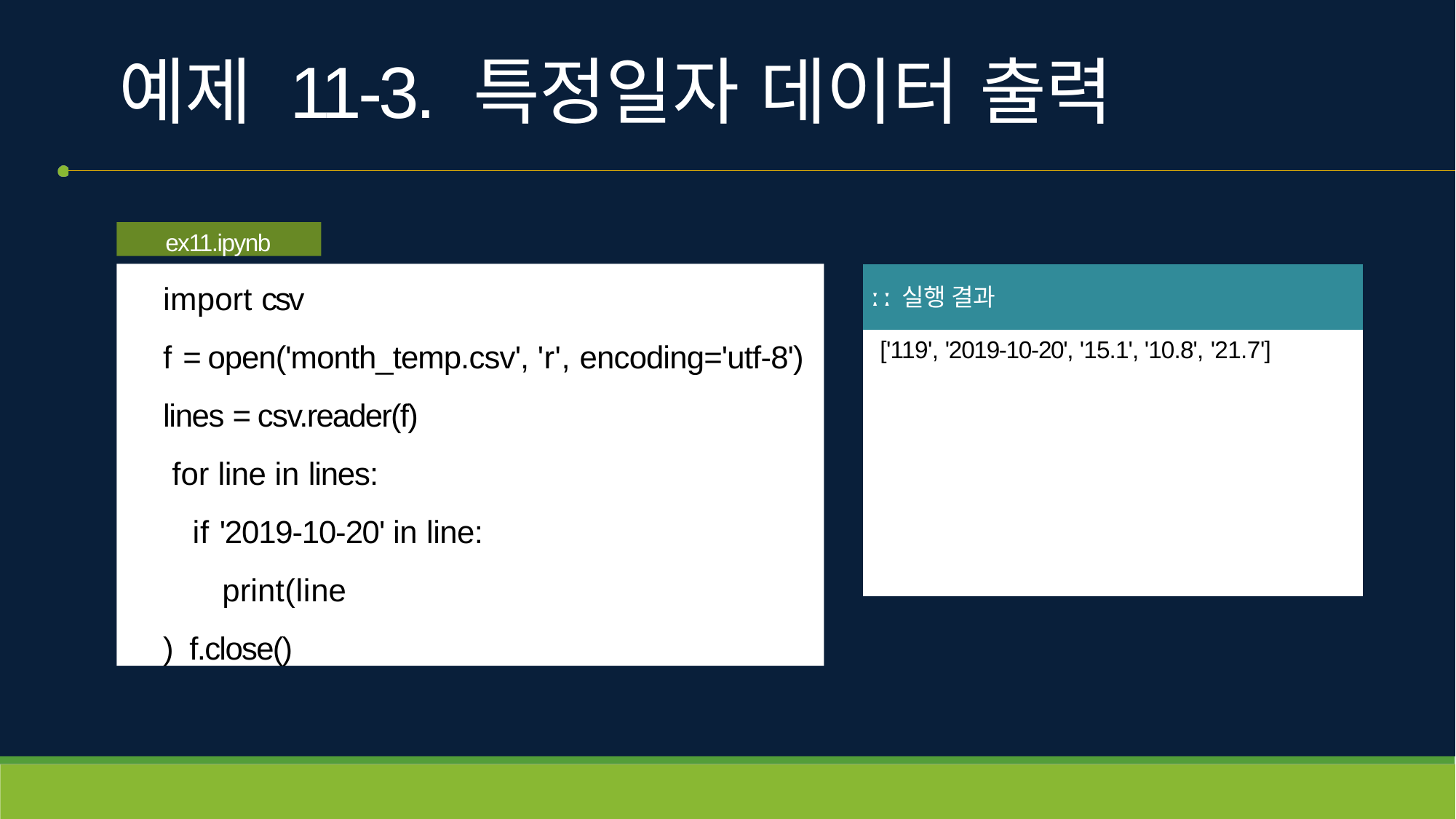

# 예제 11-3. 특정일자 데이터 출력

ex11.ipynb
import csv
f = open('month_temp.csv', 'r', encoding='utf-8')
lines = csv.reader(f)  for line in lines:
if '2019-10-20' in line:
print(line)  f.close()
| ː ː 실행 결과 |
| --- |
| ['119', '2019-10-20', '15.1', '10.8', '21.7'] |